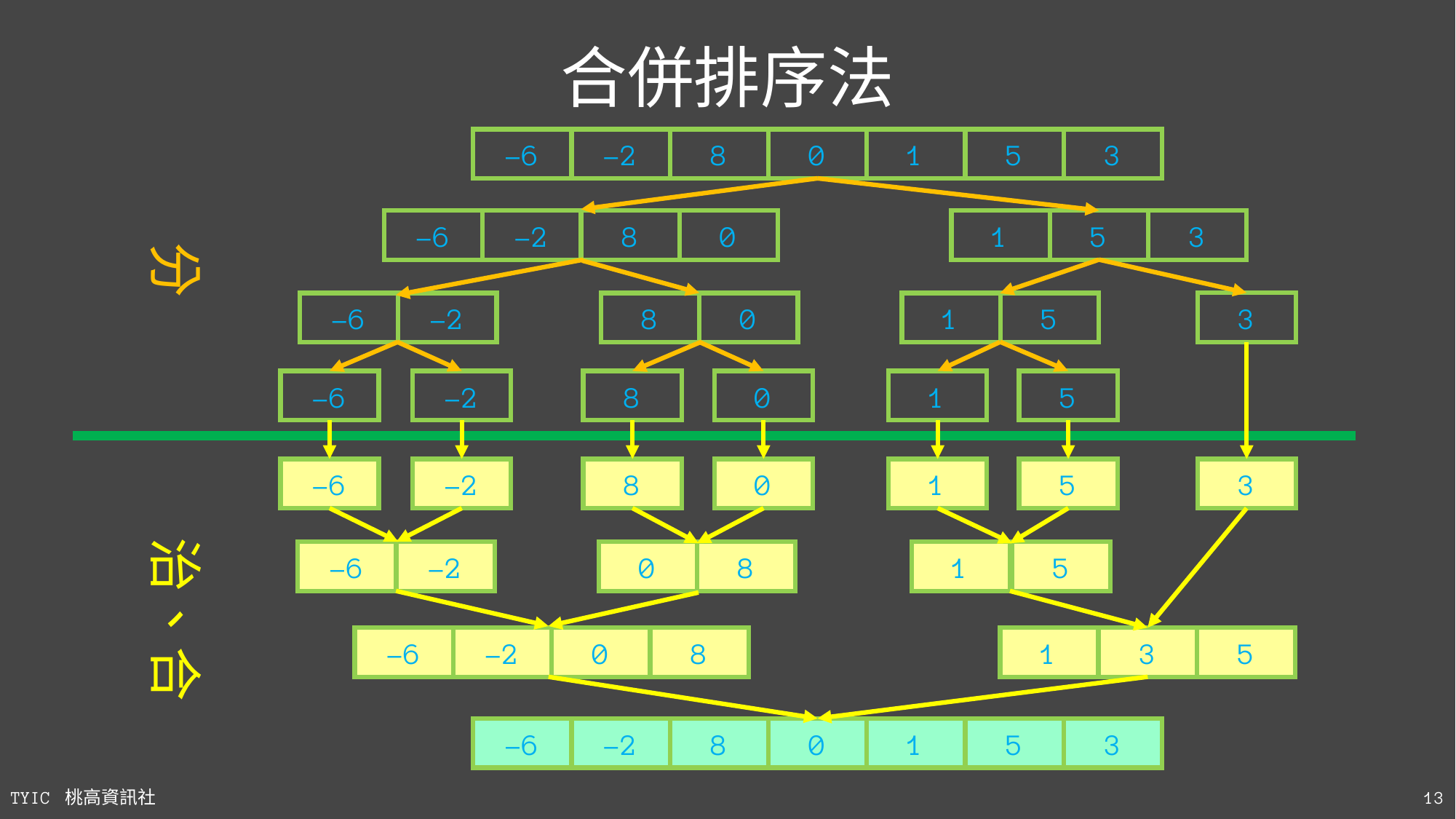

# 合併排序法
-6
-2
8
0
1
5
3
-6
-2
8
0
1
5
3
分
3
-6
-2
8
0
1
5
-6
-2
8
0
1
5
-6
-2
8
0
1
5
3
治、合
-6
-2
0
8
1
5
-6
-2
0
8
1
3
5
-6
-2
8
0
1
5
3